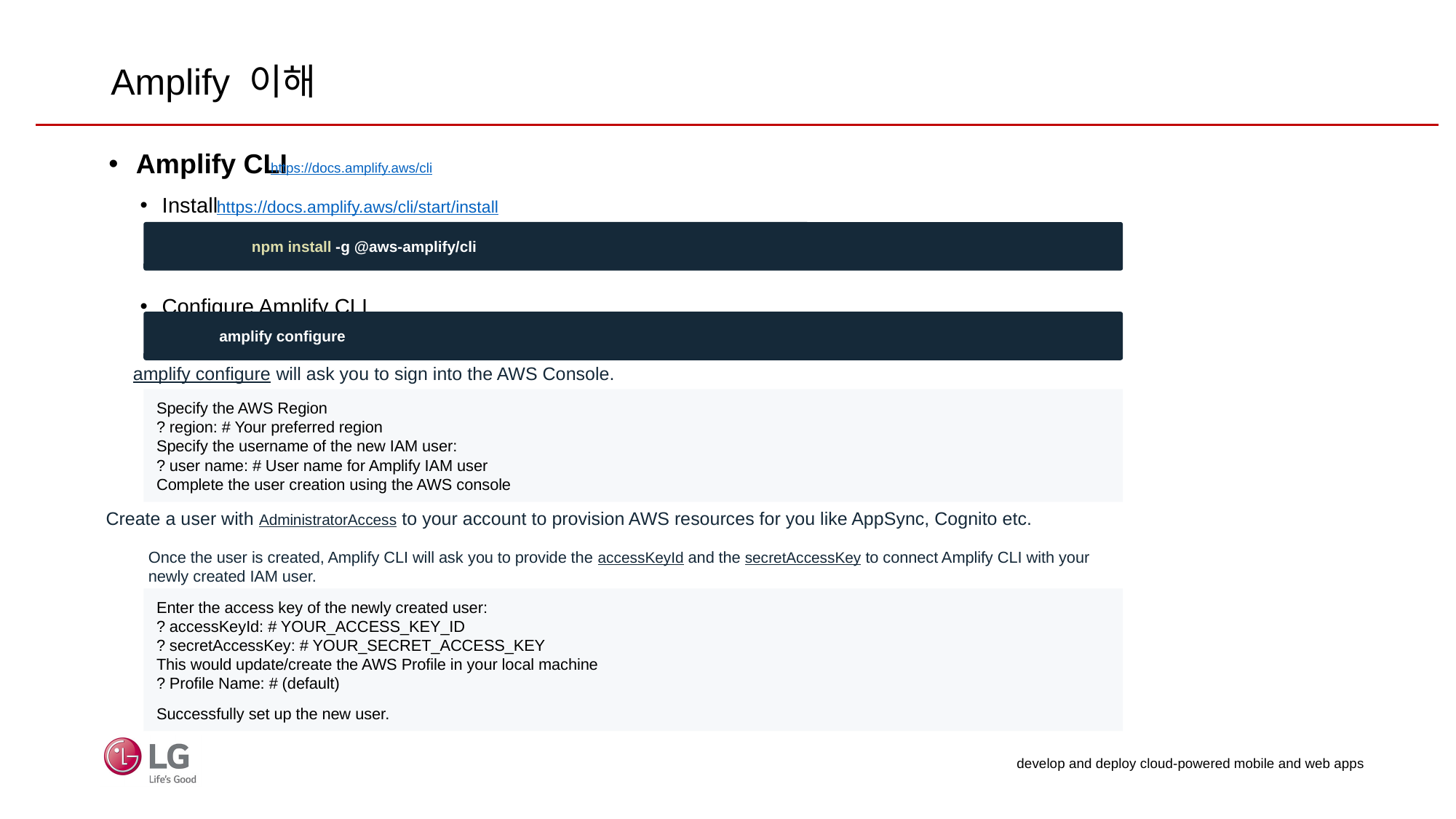

# Amplify 이해
Amplify CLI
Install

Configure Amplify CLI
https://docs.amplify.aws/cli
https://docs.amplify.aws/cli/start/install

npm install -g @aws-amplify/cli

amplify configure
amplify configure will ask you to sign into the AWS Console.
Specify the AWS Region
? region: # Your preferred region
Specify the username of the new IAM user:
? user name: # User name for Amplify IAM user
Complete the user creation using the AWS console
Create a user with AdministratorAccess to your account to provision AWS resources for you like AppSync, Cognito etc.
Once the user is created, Amplify CLI will ask you to provide the accessKeyId and the secretAccessKey to connect Amplify CLI with your newly created IAM user.
Enter the access key of the newly created user:
? accessKeyId: # YOUR_ACCESS_KEY_ID
? secretAccessKey: # YOUR_SECRET_ACCESS_KEY
This would update/create the AWS Profile in your local machine
? Profile Name: # (default)

Successfully set up the new user.